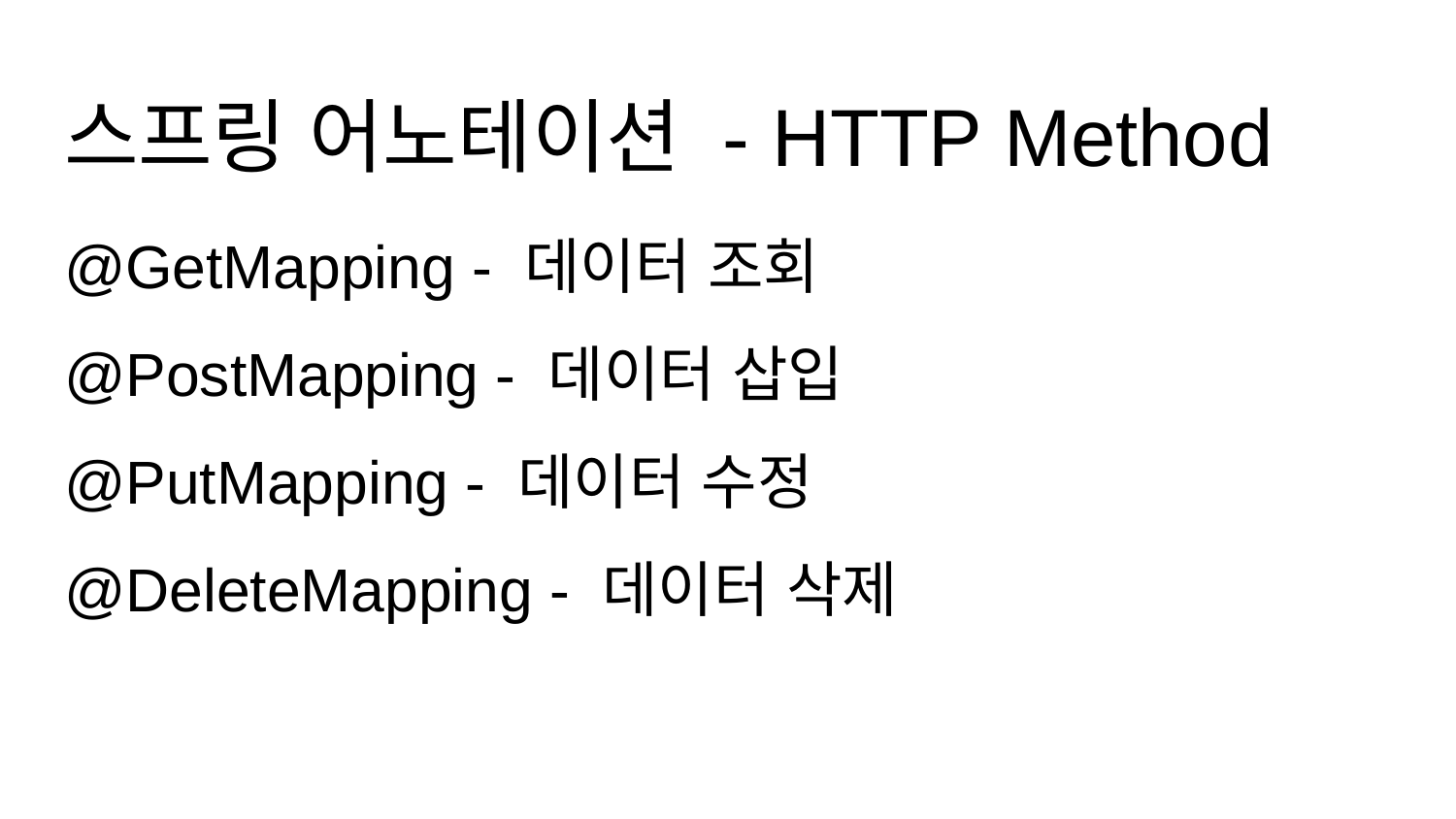

# 스프링 어노테이션 - HTTP Method
@GetMapping - 데이터 조회
@PostMapping - 데이터 삽입
@PutMapping - 데이터 수정
@DeleteMapping - 데이터 삭제